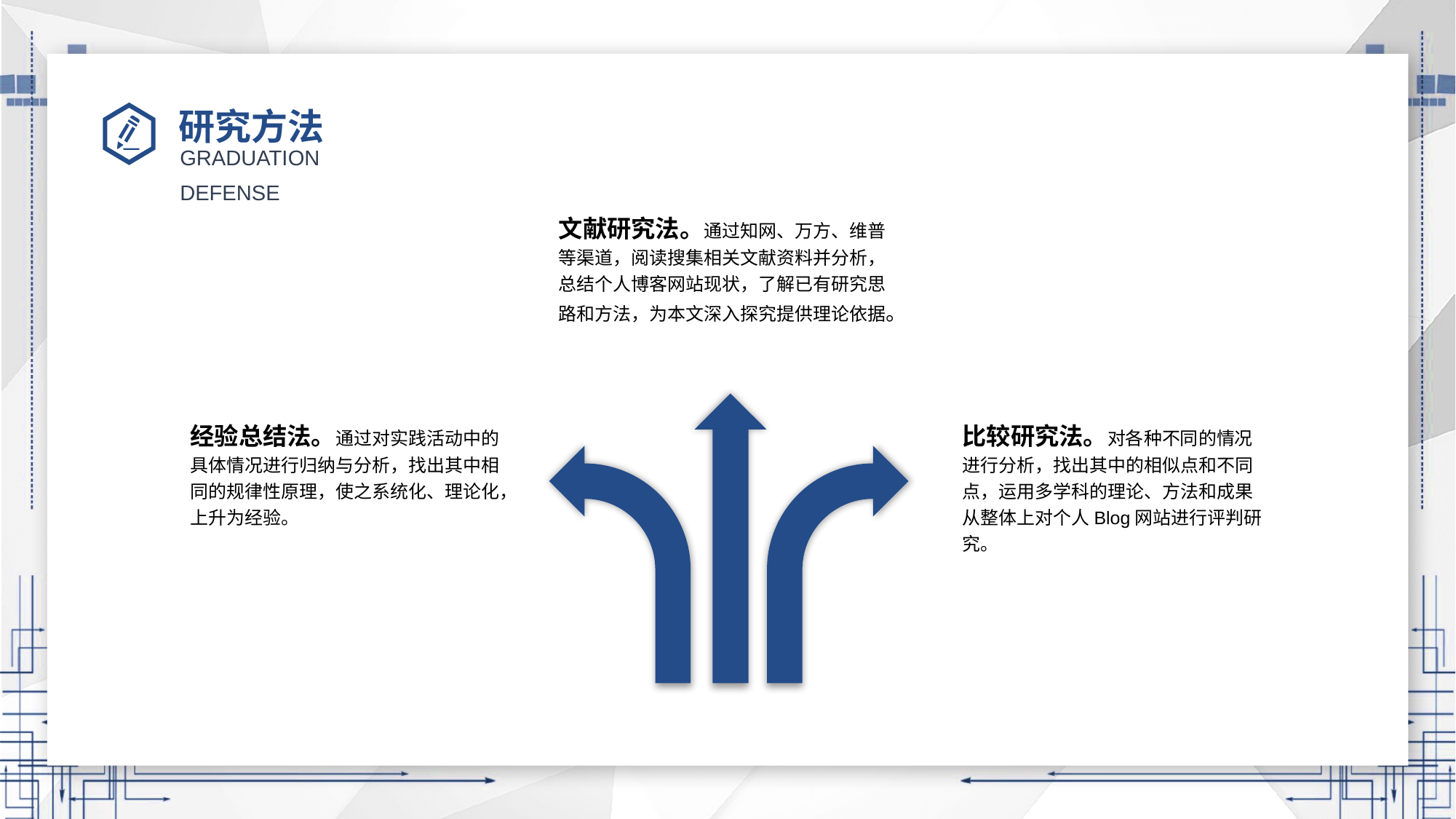

# 研究方法
文献研究法。通过知网、万方、维普等渠道，阅读搜集相关文献资料并分析，总结个人博客网站现状，了解已有研究思路和方法，为本文深入探究提供理论依据。

经验总结法。通过对实践活动中的具体情况进行归纳与分析，找出其中相同的规律性原理，使之系统化、理论化，上升为经验。
比较研究法。对各种不同的情况进行分析，找出其中的相似点和不同点，运用多学科的理论、方法和成果从整体上对个人Blog网站进行评判研究。